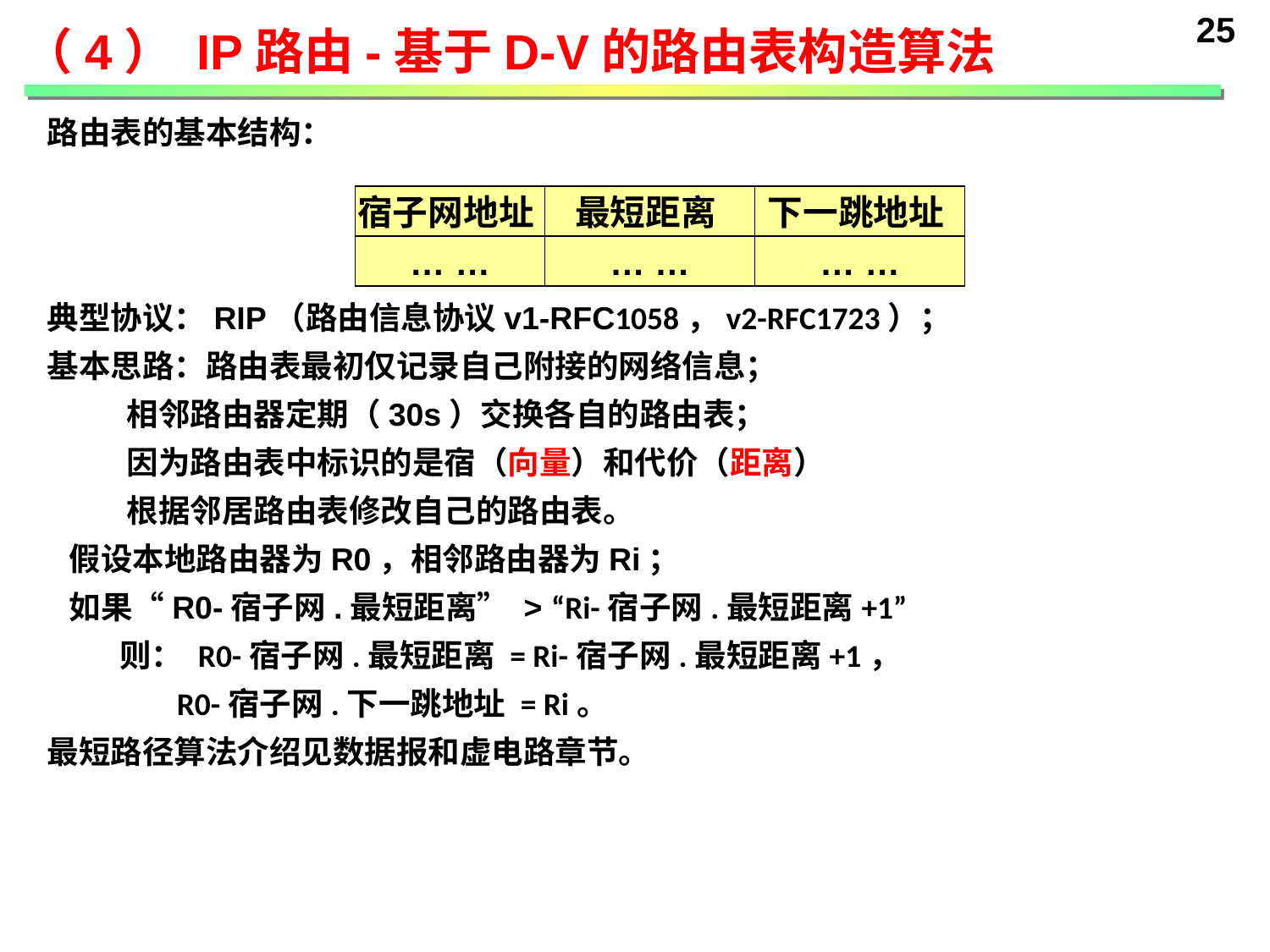

25
（4） IP路由-基于D-V的路由表构造算法

路由表的基本结构：
宿子网地址
最短距离
下一跳地址
… …
… …
… …
典型协议：RIP（路由信息协议v1-RFC1058，v2-RFC1723）；
基本思路：路由表最初仅记录自己附接的网络信息；
          相邻路由器定期（30s）交换各自的路由表；
          因为路由表中标识的是宿（向量）和代价（距离）
          根据邻居路由表修改自己的路由表。
  假设本地路由器为R0，相邻路由器为Ri；
  如果“R0-宿子网.最短距离” > “Ri-宿子网.最短距离+1”
         则： R0-宿子网.最短距离 = Ri-宿子网.最短距离+1，
                  R0-宿子网.下一跳地址 = Ri。
最短路径算法介绍见数据报和虚电路章节。